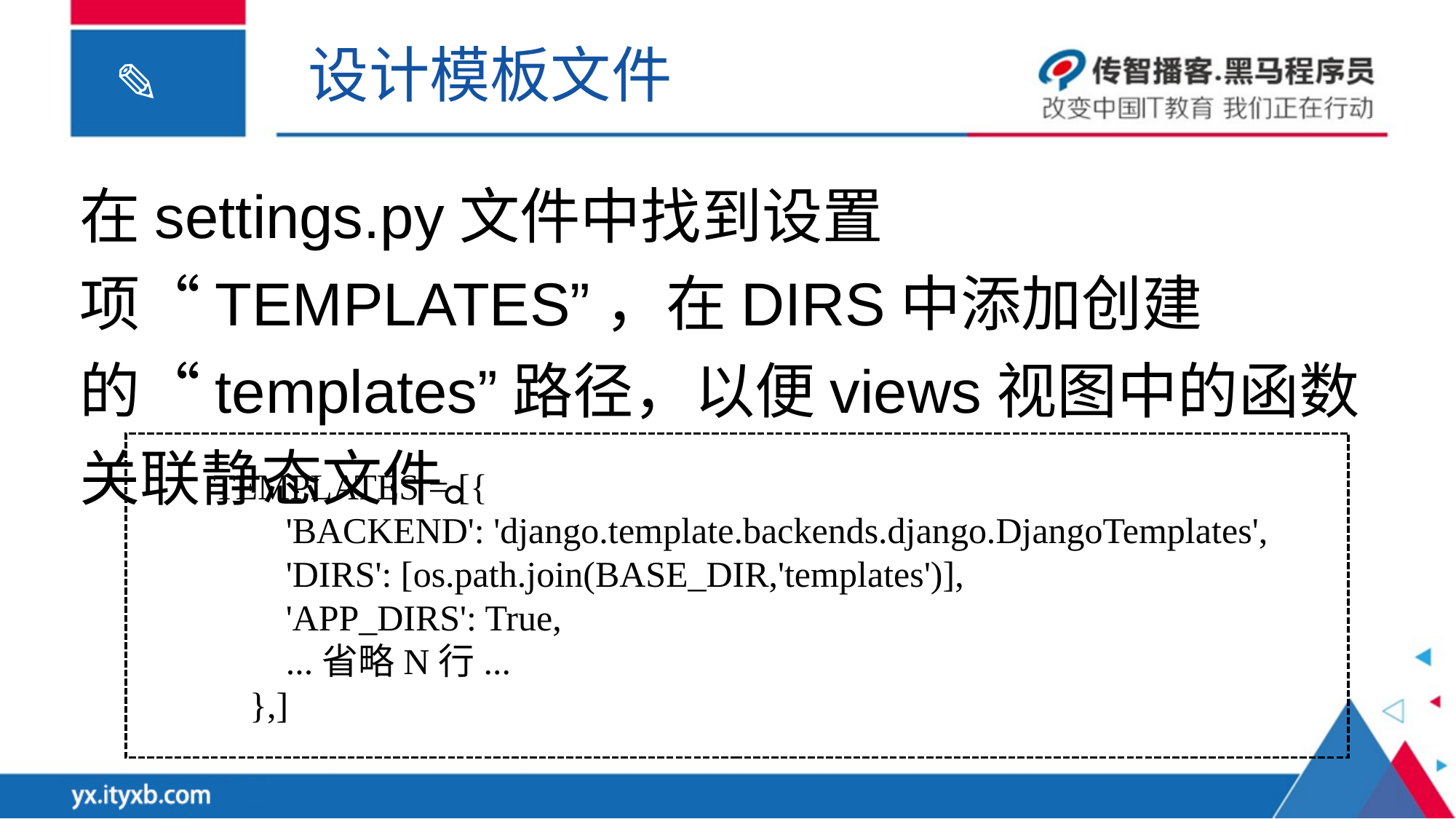

设计模板文件
在settings.py文件中找到设置项“TEMPLATES”，在DIRS中添加创建的“templates”路径，以便views视图中的函数关联静态文件。

TEMPLATES = [{
        'BACKEND': 'django.template.backends.django.DjangoTemplates',
        'DIRS': [os.path.join(BASE_DIR,'templates')],
        'APP_DIRS': True,
        ...省略N行...
    },]